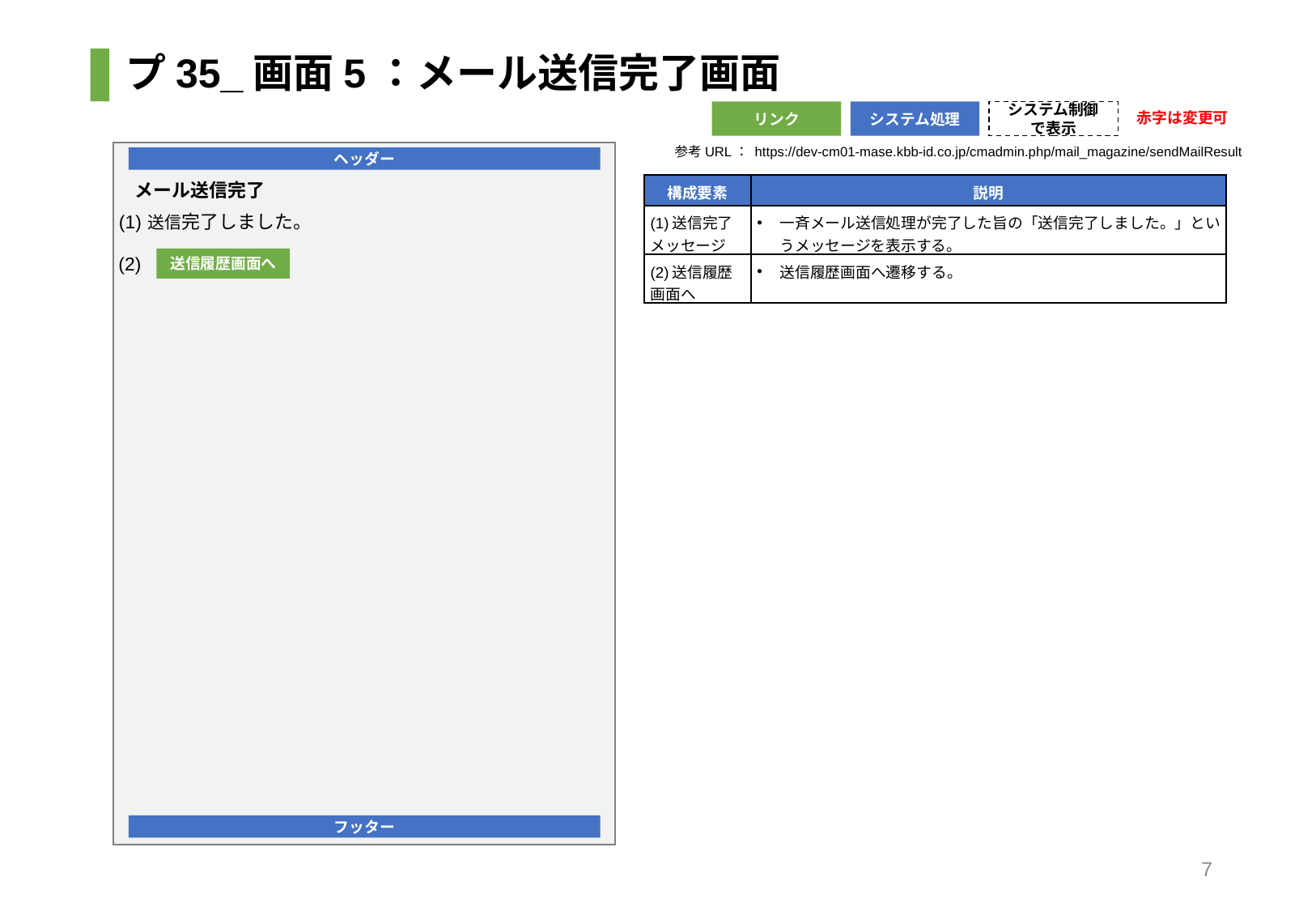

# プ35_画面5：メール送信完了画面
赤字は変更可
リンク
システム処理
システム制御で表示
参考URL： https://dev-cm01-mase.kbb-id.co.jp/cmadmin.php/mail_magazine/sendMailResult

ヘッダー
メール送信完了
| 構成要素 | 説明 |
| --- | --- |
| (1)送信完了メッセージ | 一斉メール送信処理が完了した旨の「送信完了しました。」というメッセージを表示する。 |
| (2)送信履歴画面へ | 送信履歴画面へ遷移する。 |
(1)
送信完了しました。
(2)
送信履歴画面へ
フッター
7